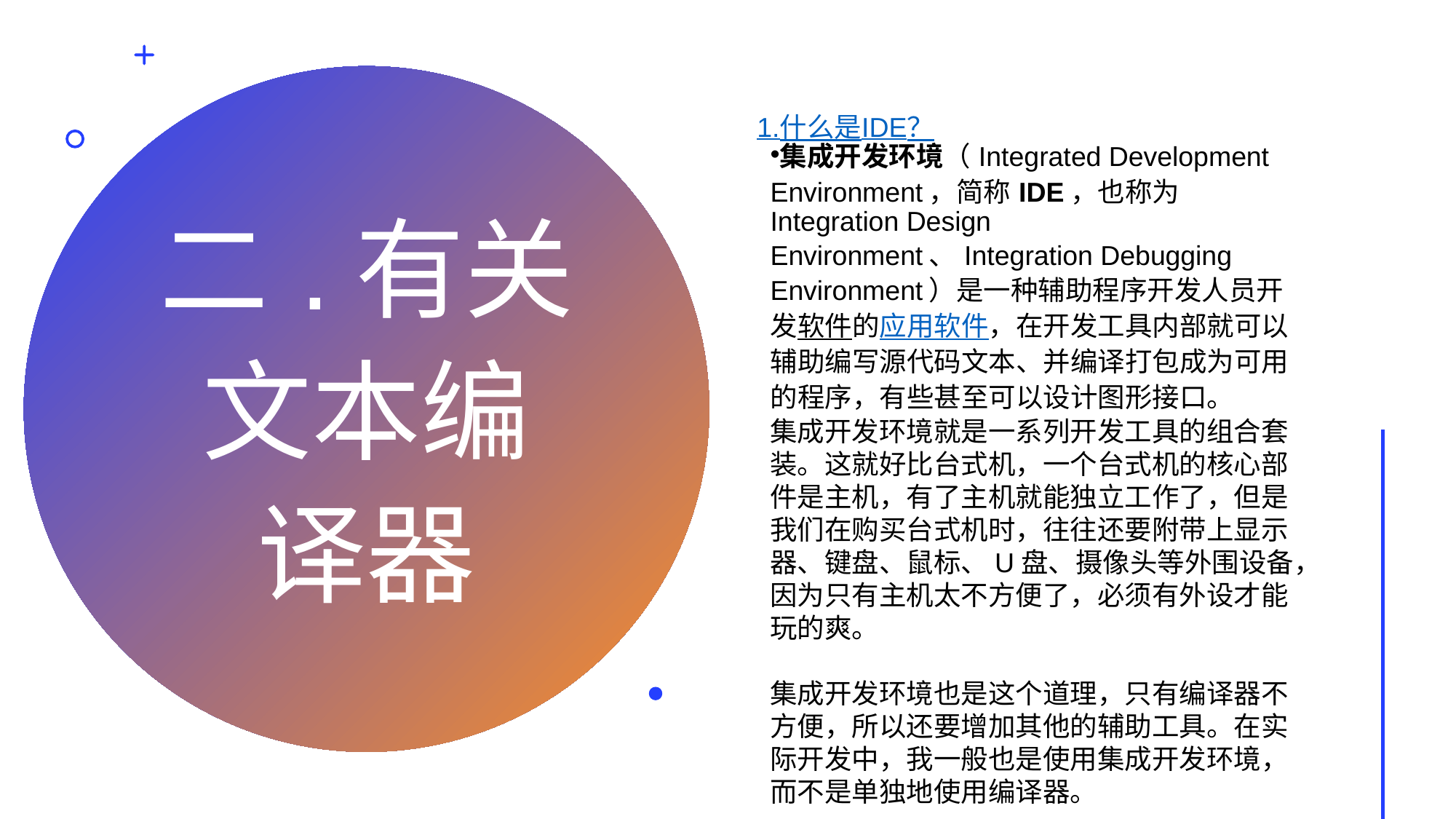

集成开发环境（Integrated Development Environment，简称IDE，也称为Integration Design Environment、Integration Debugging Environment）是一种辅助程序开发人员开发软件的应用软件，在开发工具内部就可以辅助编写源代码文本、并编译打包成为可用的程序，有些甚至可以设计图形接口。

1.什么是IDE？

二.有关文本编译器
集成开发环境就是一系列开发工具的组合套装。这就好比台式机，一个台式机的核心部件是主机，有了主机就能独立工作了，但是我们在购买台式机时，往往还要附带上显示器、键盘、鼠标、U盘、摄像头等外围设备，因为只有主机太不方便了，必须有外设才能玩的爽。
集成开发环境也是这个道理，只有编译器不方便，所以还要增加其他的辅助工具。在实际开发中，我一般也是使用集成开发环境，而不是单独地使用编译器。